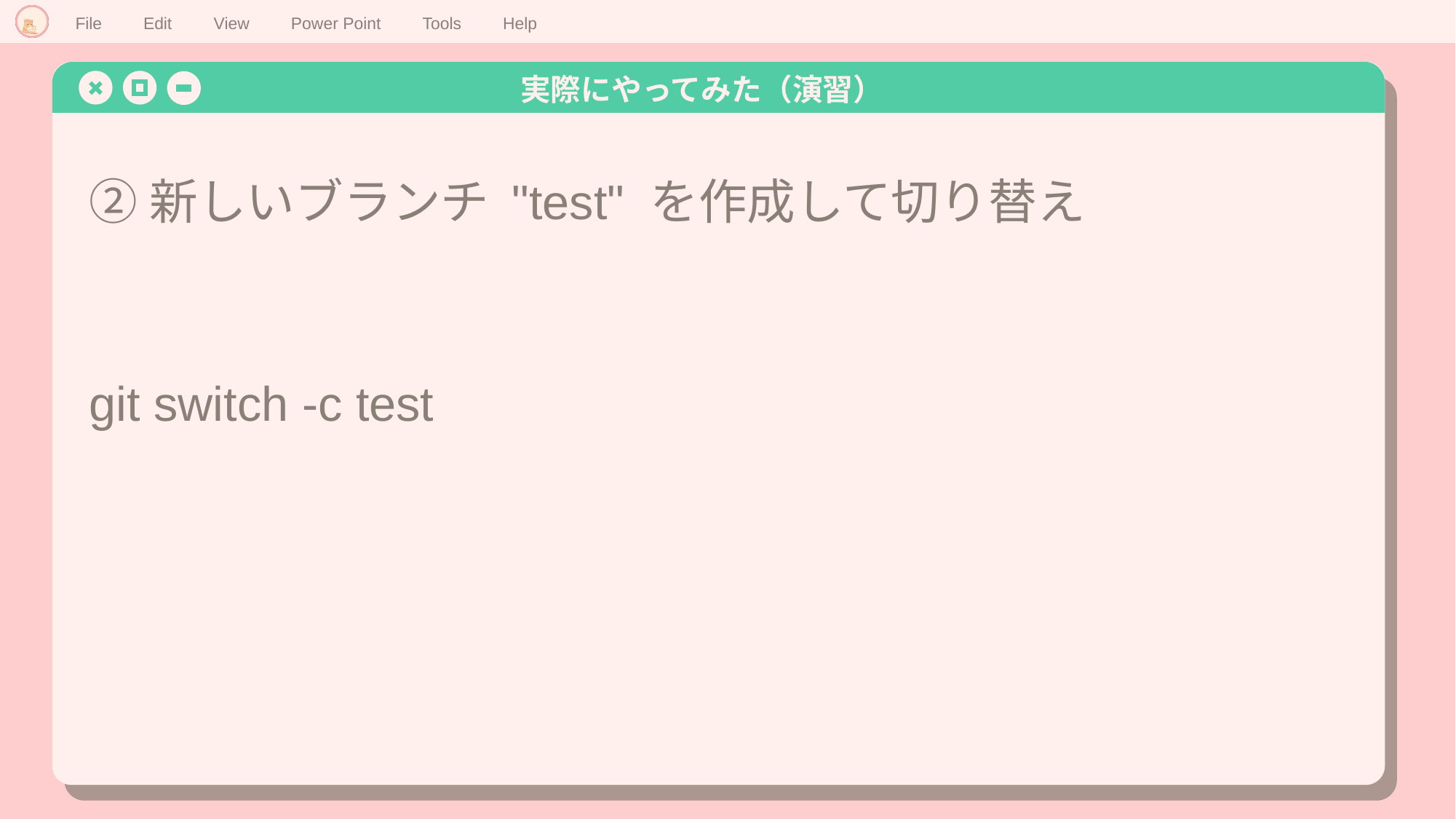

# 実際にやってみた（演習）
②新しいブランチ "test" を作成して切り替え

git switch -c test